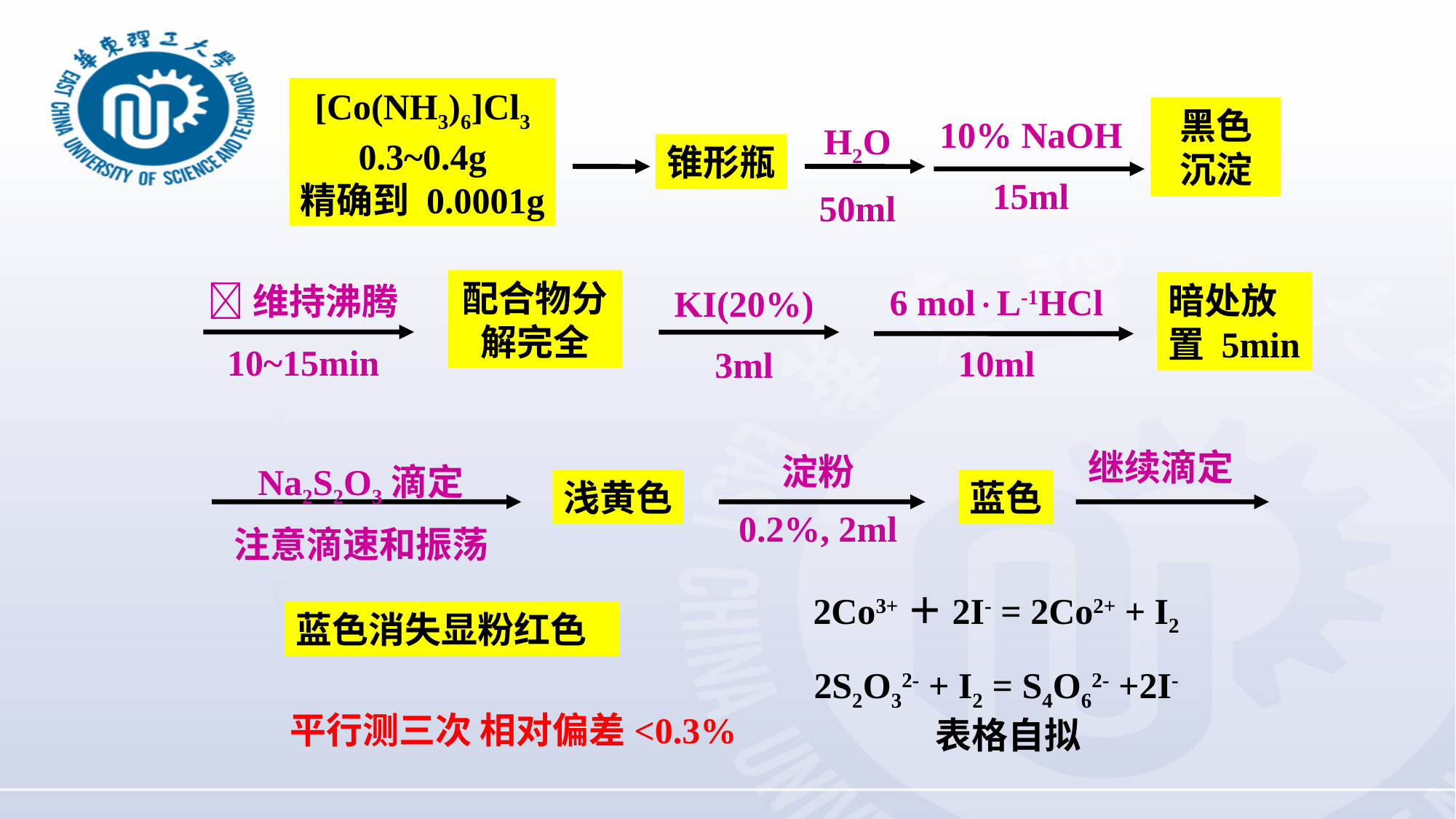

[Co(NH3)6]Cl3
0.3~0.4g
精确到 0.0001g
10% NaOH
15ml
H2O
50ml
黑色沉淀
锥形瓶

Δ维持沸腾
10~15min
6 mol⋅L-1HCl
10ml
KI(20%)
3ml
配合物分解完全
暗处放置 5min

淀粉
0.2%, 2ml
Na2S2O3滴定
注意滴速和振荡
继续滴定
浅黄色
蓝色

2Co3+＋2I- = 2Co2+ + I2
2S2O32- + I2 = S4O62- +2I-
蓝色消失显粉红色
平行测三次 相对偏差<0.3%
表格自拟